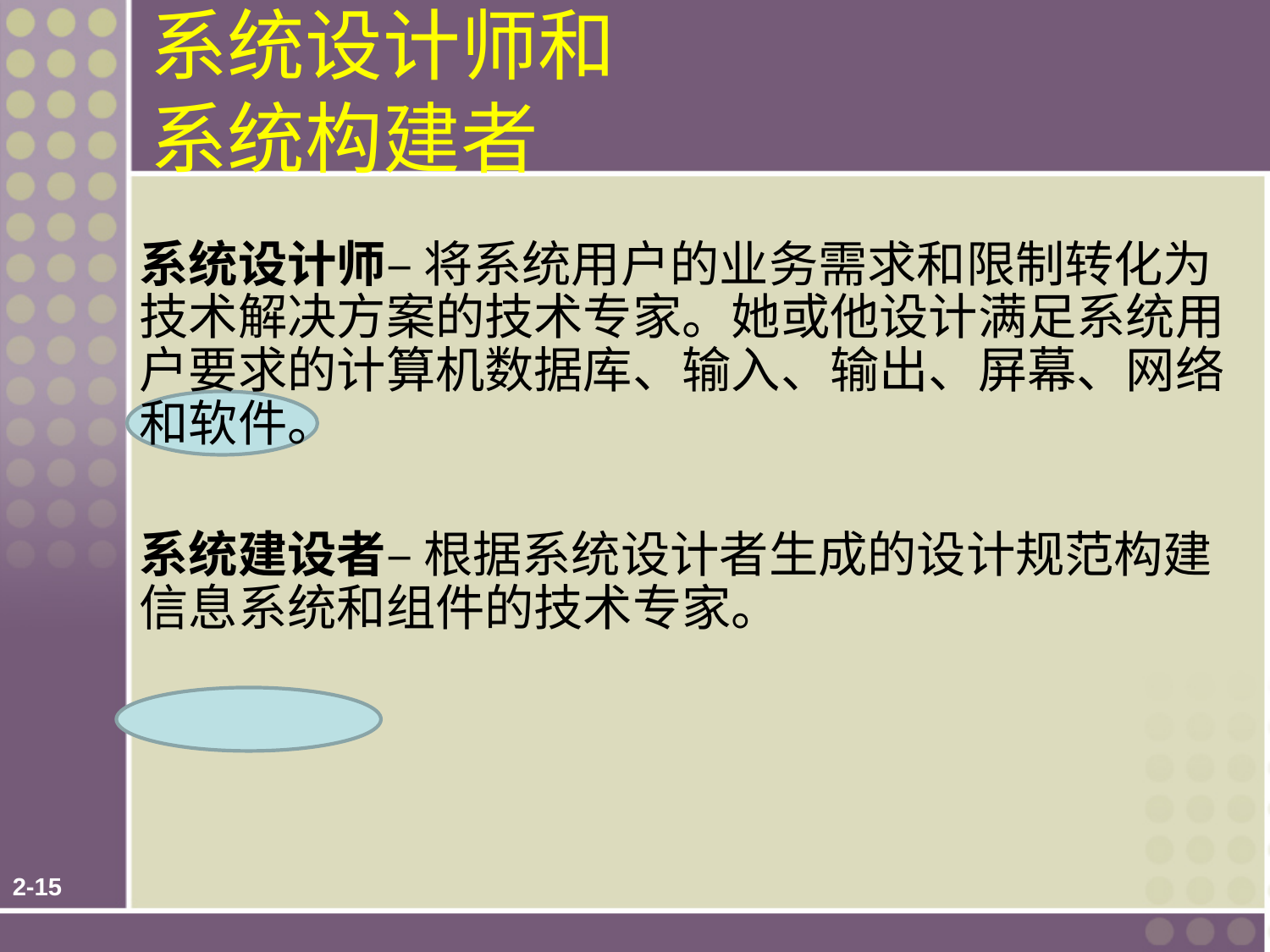

系统设计师和
系统构建者
系统设计师– 将系统用户的业务需求和限制转化为技术解决方案的技术专家。她或他设计满足系统用户要求的计算机数据库、输入、输出、屏幕、网络和软件。

系统建设者– 根据系统设计者生成的设计规范构建信息系统和组件的技术专家。

2-15